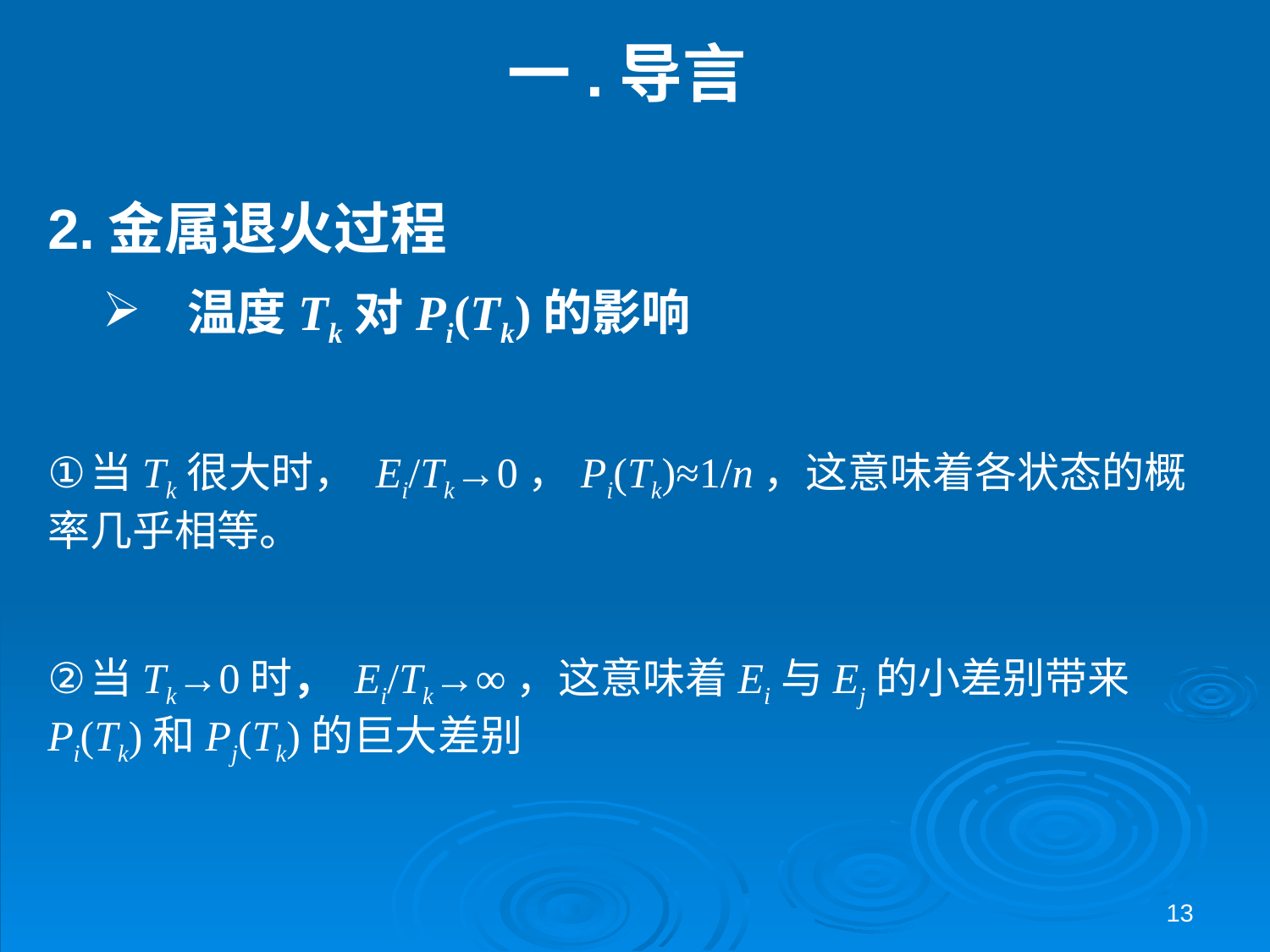

# 一.导言
2.金属退火过程
温度Tk对Pi(Tk)的影响

当Tk很大时， Ei/Tk→0，Pi(Tk)≈1/n，这意味着各状态的概率几乎相等。

当Tk→0时， Ei/Tk→∞，这意味着Ei与Ej的小差别带来Pi(Tk)和Pj(Tk)的巨大差别

13